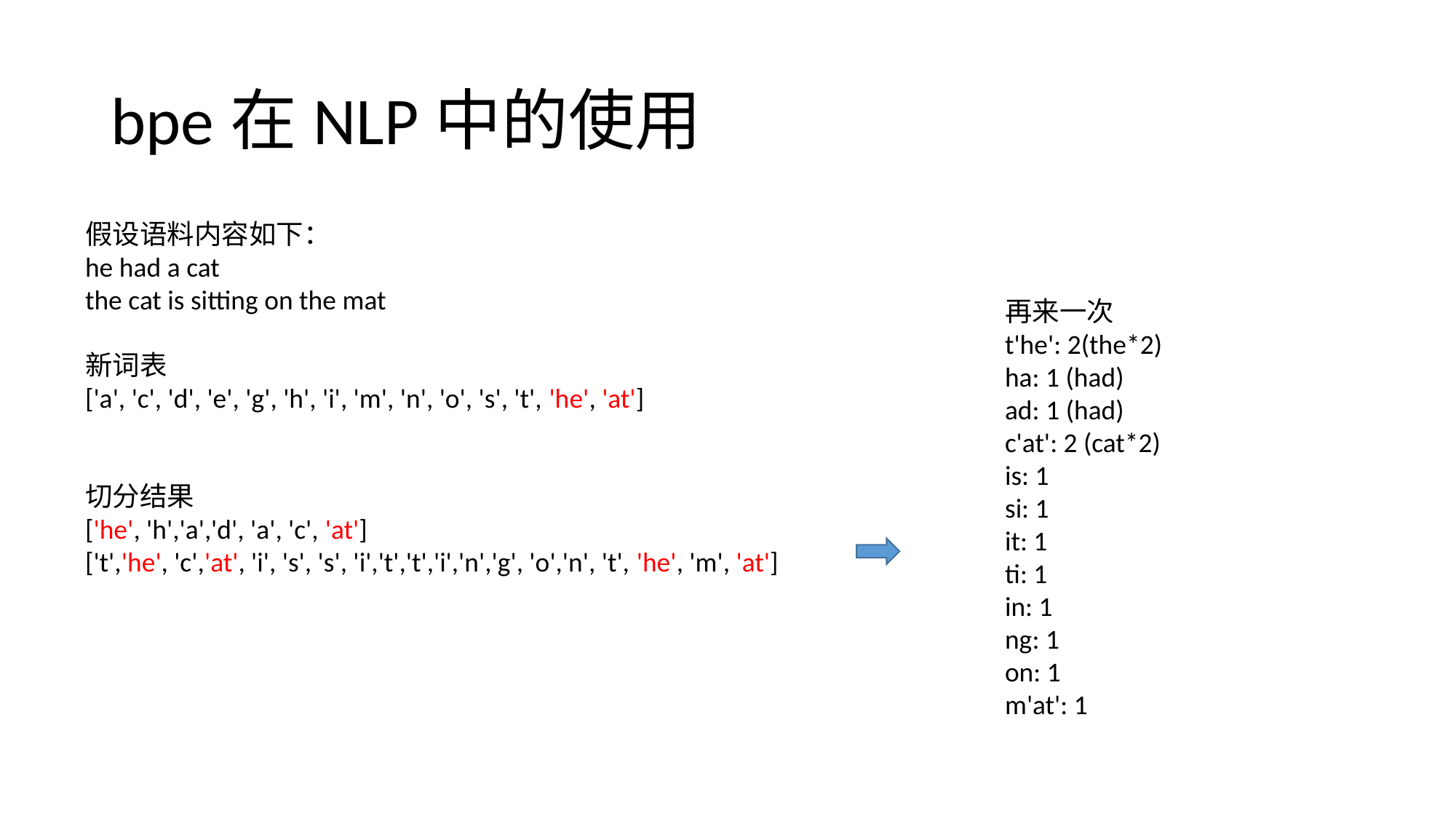

# bpe在NLP中的使用
假设语料内容如下：
he had a cat
the cat is sitting on the mat

新词表
['a', 'c', 'd', 'e', 'g', 'h', 'i', 'm', 'n', 'o', 's', 't', 'he', 'at']

切分结果
['he', 'h','a','d', 'a', 'c', 'at']
['t','he', 'c','at', 'i', 's', 's', 'i','t','t','i','n','g', 'o','n', 't', 'he', 'm', 'at']

再来一次
t'he': 2(the*2)
ha: 1 (had)
ad: 1 (had)
c'at': 2 (cat*2)
is: 1
si: 1
it: 1
ti: 1
in: 1
ng: 1
on: 1
m'at': 1